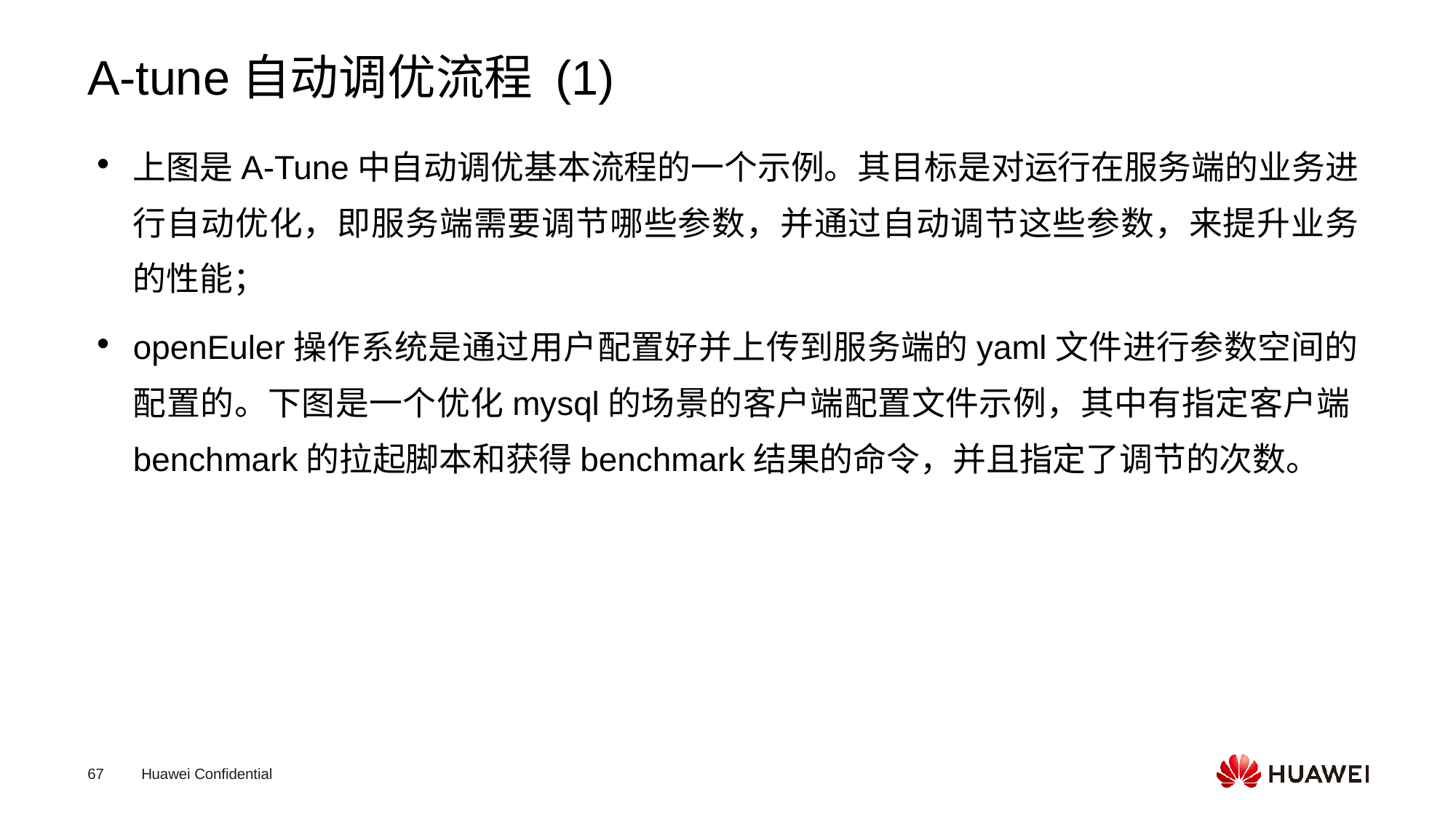

# A-tune自动调优流程 (1)
上图是A-Tune中自动调优基本流程的一个示例。其目标是对运行在服务端的业务进行自动优化，即服务端需要调节哪些参数，并通过自动调节这些参数，来提升业务的性能；
openEuler操作系统是通过用户配置好并上传到服务端的yaml文件进行参数空间的配置的。下图是一个优化mysql的场景的客户端配置文件示例，其中有指定客户端benchmark的拉起脚本和获得benchmark结果的命令，并且指定了调节的次数。